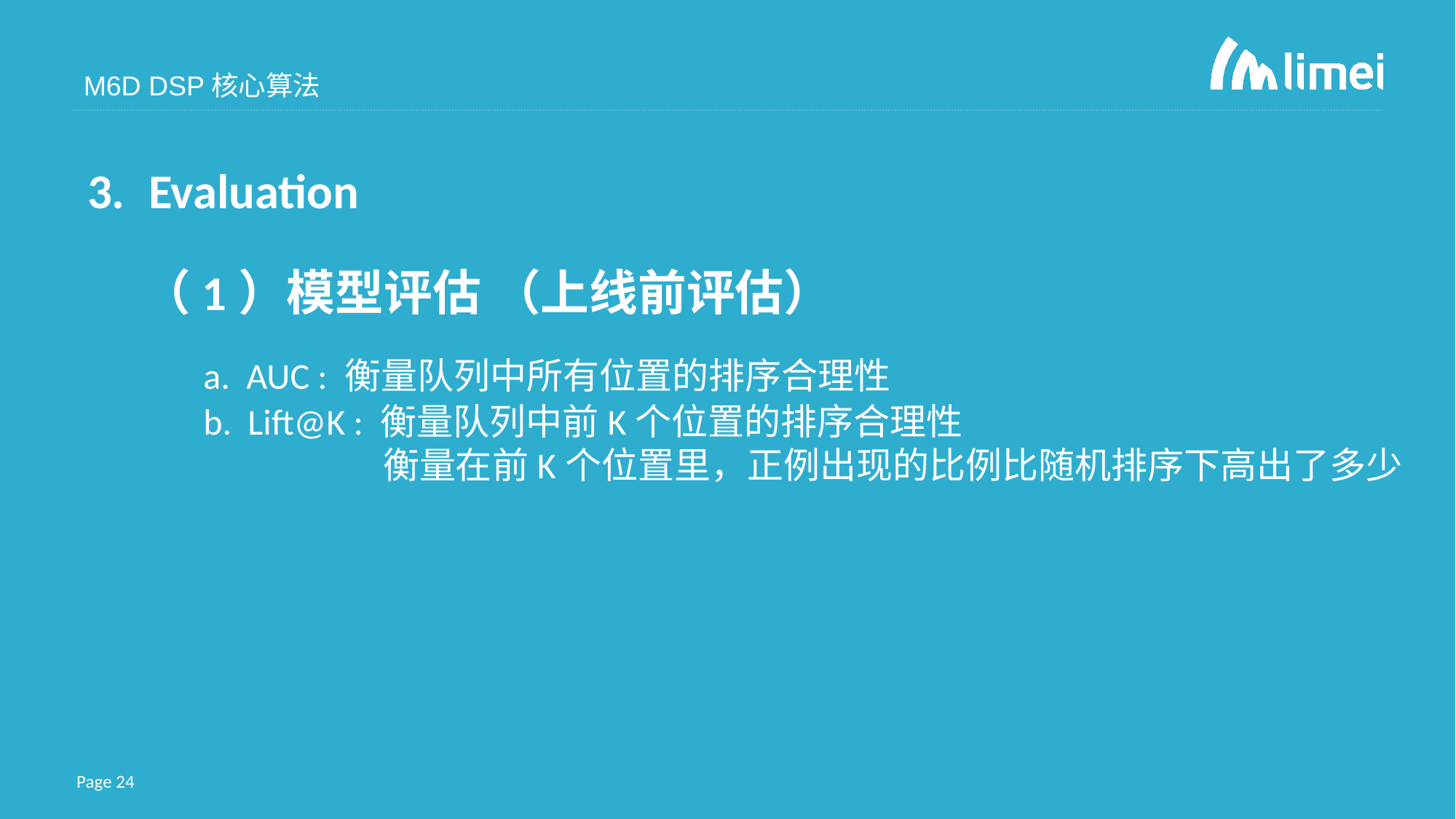

M6D DSP核心算法
Evaluation

（1）模型评估 （上线前评估）

	a.  AUC : 衡量队列中所有位置的排序合理性
	b.  Lift@K : 衡量队列中前K个位置的排序合理性
 衡量在前K个位置里，正例出现的比例比随机排序下高出了多少

Page 24